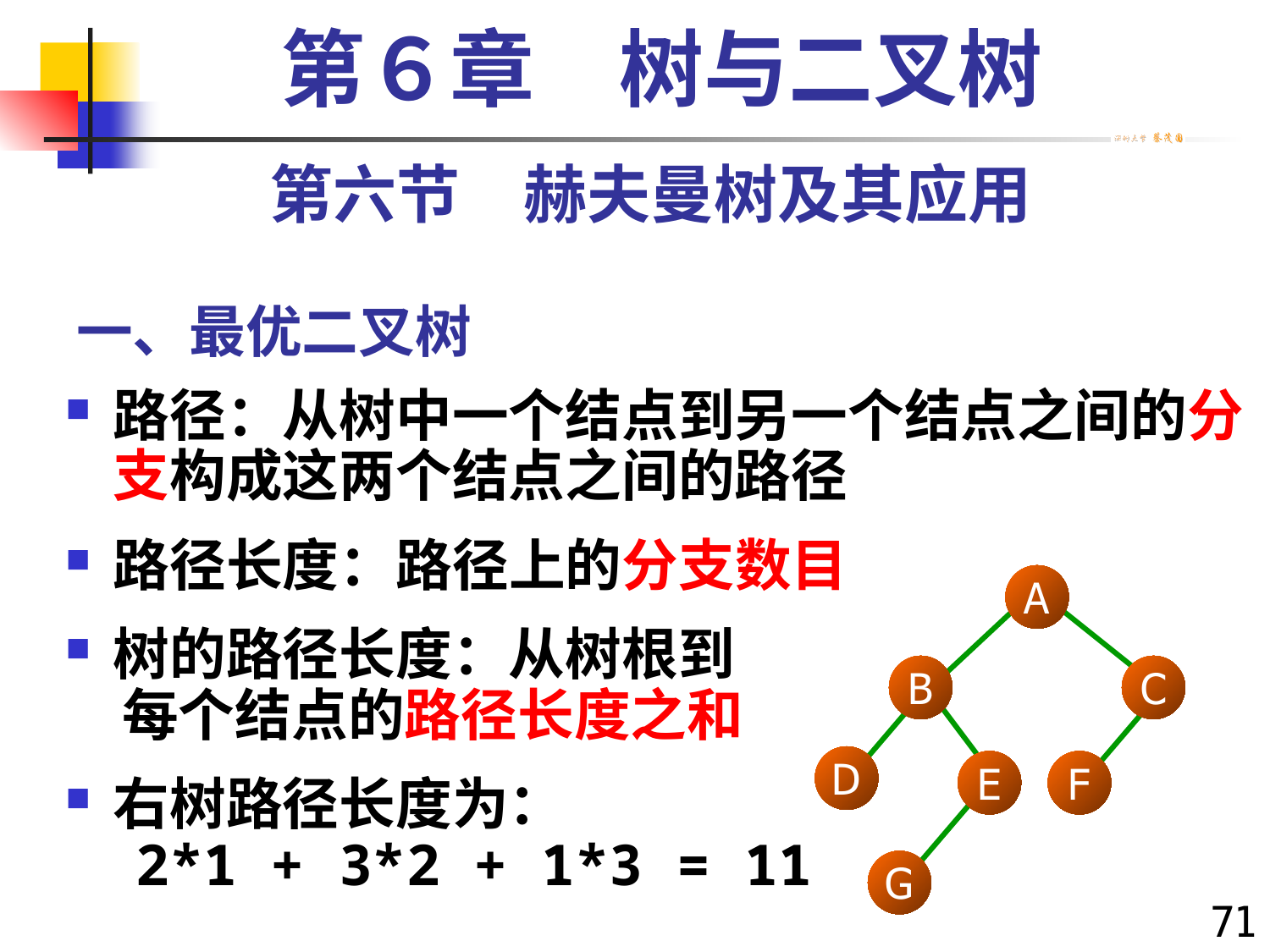

第６章　树与二叉树
第六节　赫夫曼树及其应用
# 一、最优二叉树
路径：从树中一个结点到另一个结点之间的分支构成这两个结点之间的路径
路径长度：路径上的分支数目
树的路径长度：从树根到
　每个结点的路径长度之和
右树路径长度为：
　2*1 + 3*2 + 1*3 = 11
A

B
C

D
E
F

G
71